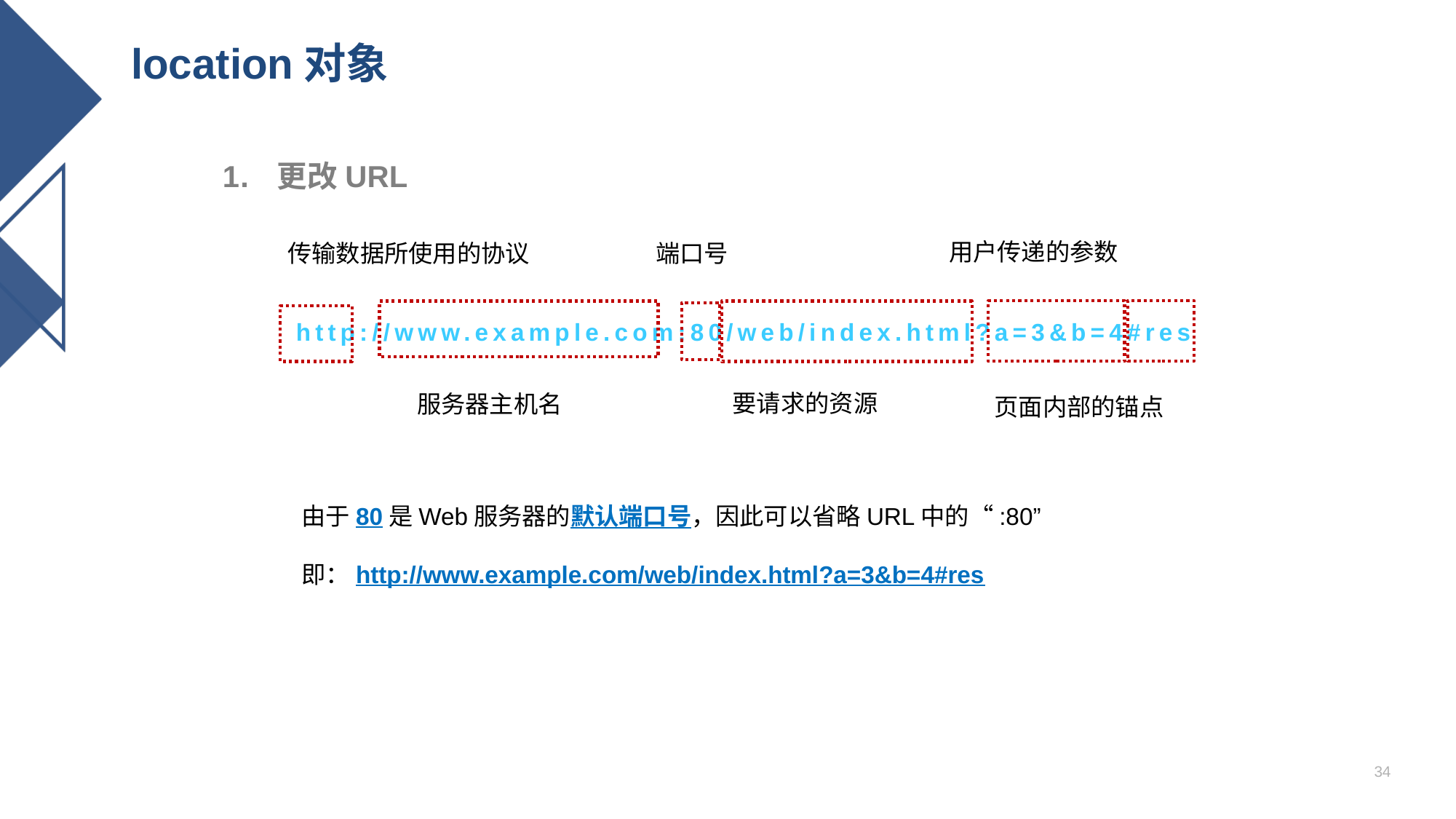

# location对象
更改URL
用户传递的参数
传输数据所使用的协议
端口号

http://www.example.com:80/web/index.html?a=3&b=4#res
要请求的资源
服务器主机名
页面内部的锚点
由于80是Web服务器的默认端口号，因此可以省略URL中的“:80”
即：http://www.example.com/web/index.html?a=3&b=4#res
34